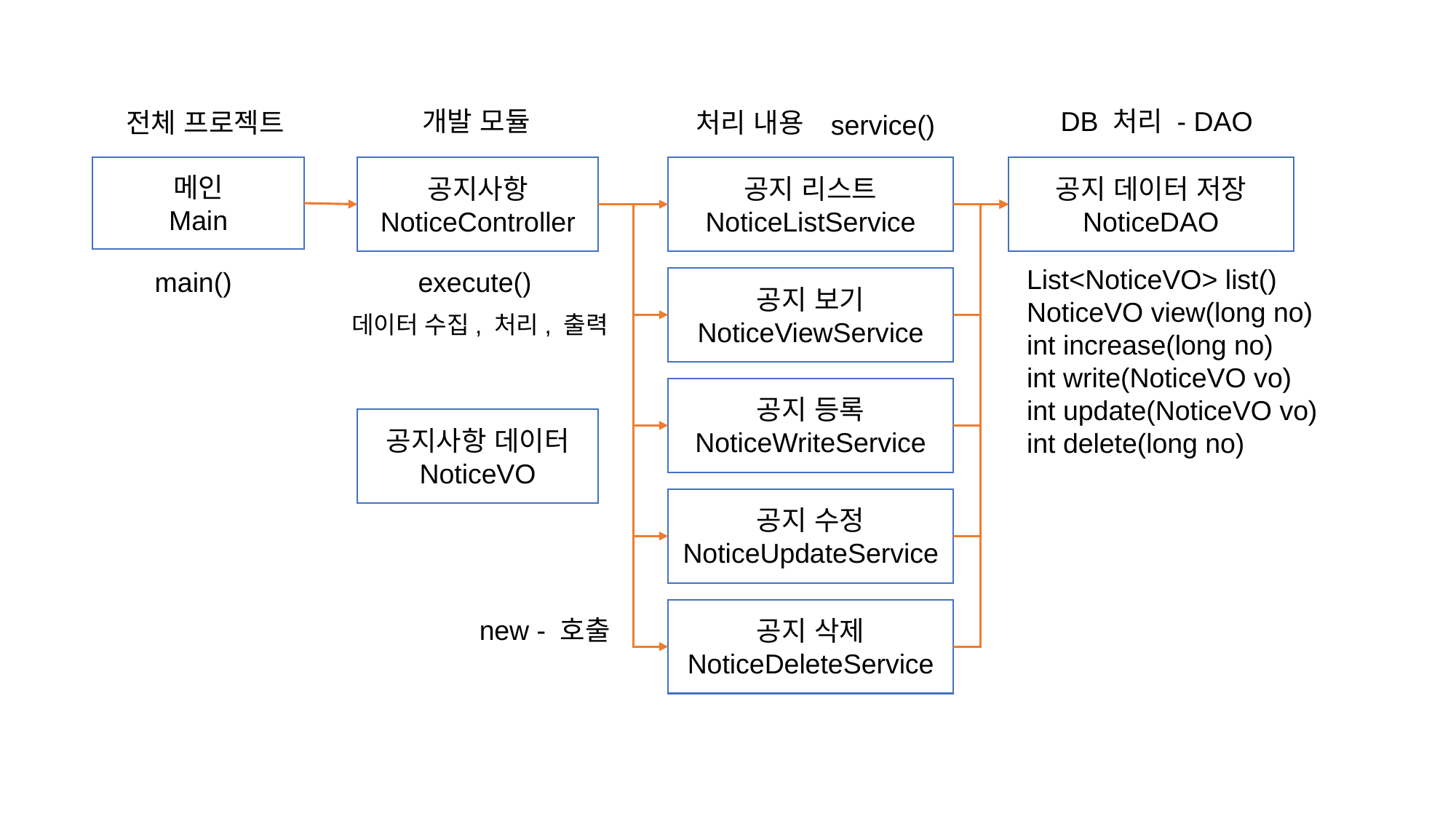

개발 모듈
DB 처리 - DAO
전체 프로젝트
처리 내용
service()
메인
Main
공지사항
NoticeController
공지 리스트
NoticeListService
공지 데이터 저장
NoticeDAO
List<NoticeVO> list()
NoticeVO view(long no)
int increase(long no)
int write(NoticeVO vo)
int update(NoticeVO vo)
int delete(long no)
main()
execute()
공지 보기
NoticeViewService
데이터 수집, 처리, 출력
공지 등록
NoticeWriteService
공지사항 데이터
NoticeVO
공지 수정
NoticeUpdateService
공지 삭제
NoticeDeleteService
new - 호출